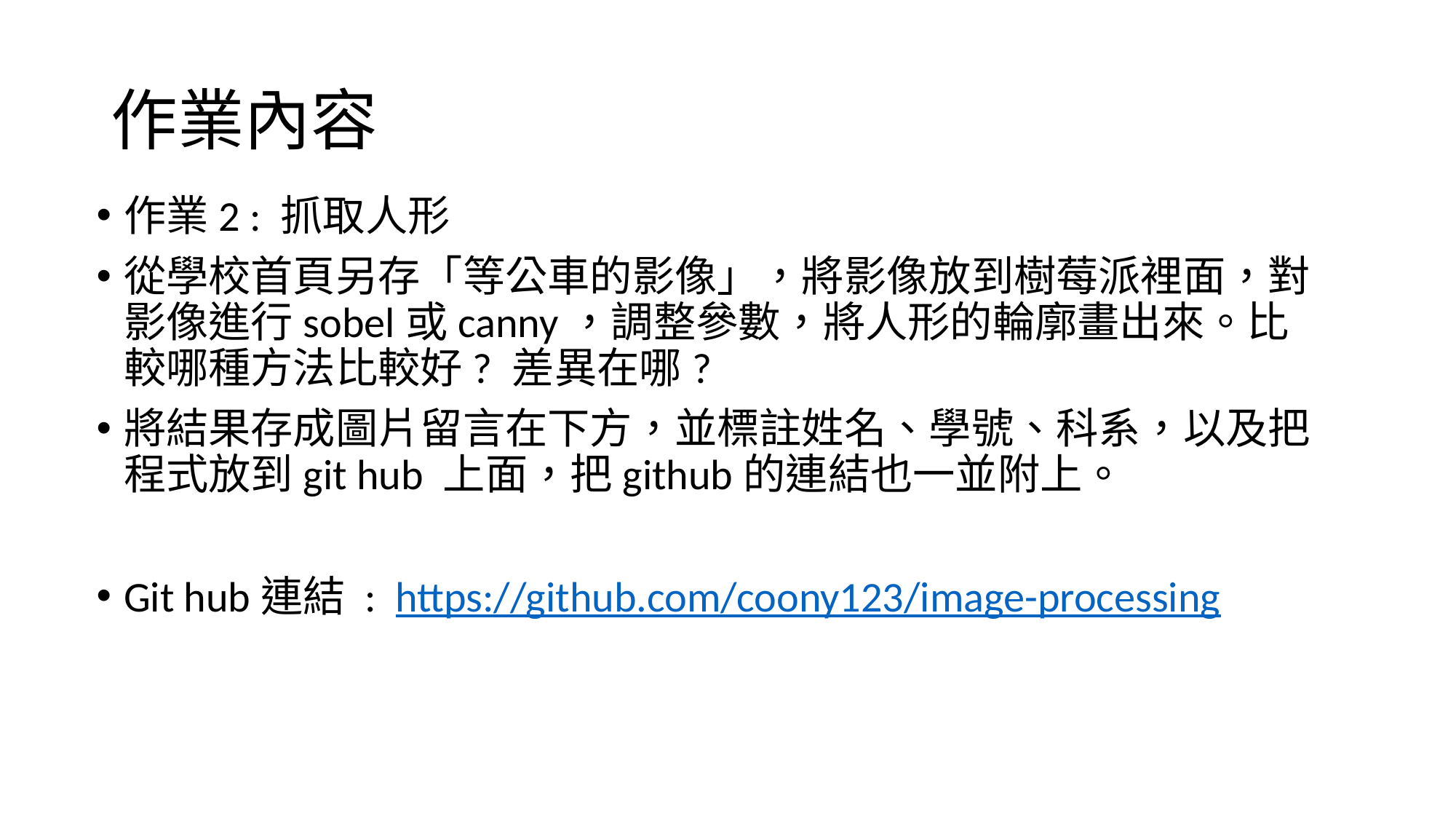

# 作業內容
作業2 : 抓取人形
從學校首頁另存「等公車的影像」，將影像放到樹莓派裡面，對影像進行sobel或canny，調整參數，將人形的輪廓畫出來。比較哪種方法比較好? 差異在哪?
將結果存成圖片留言在下方，並標註姓名、學號、科系，以及把程式放到git hub 上面，把github的連結也一並附上。

Git hub連結 :  https://github.com/coony123/image-processing